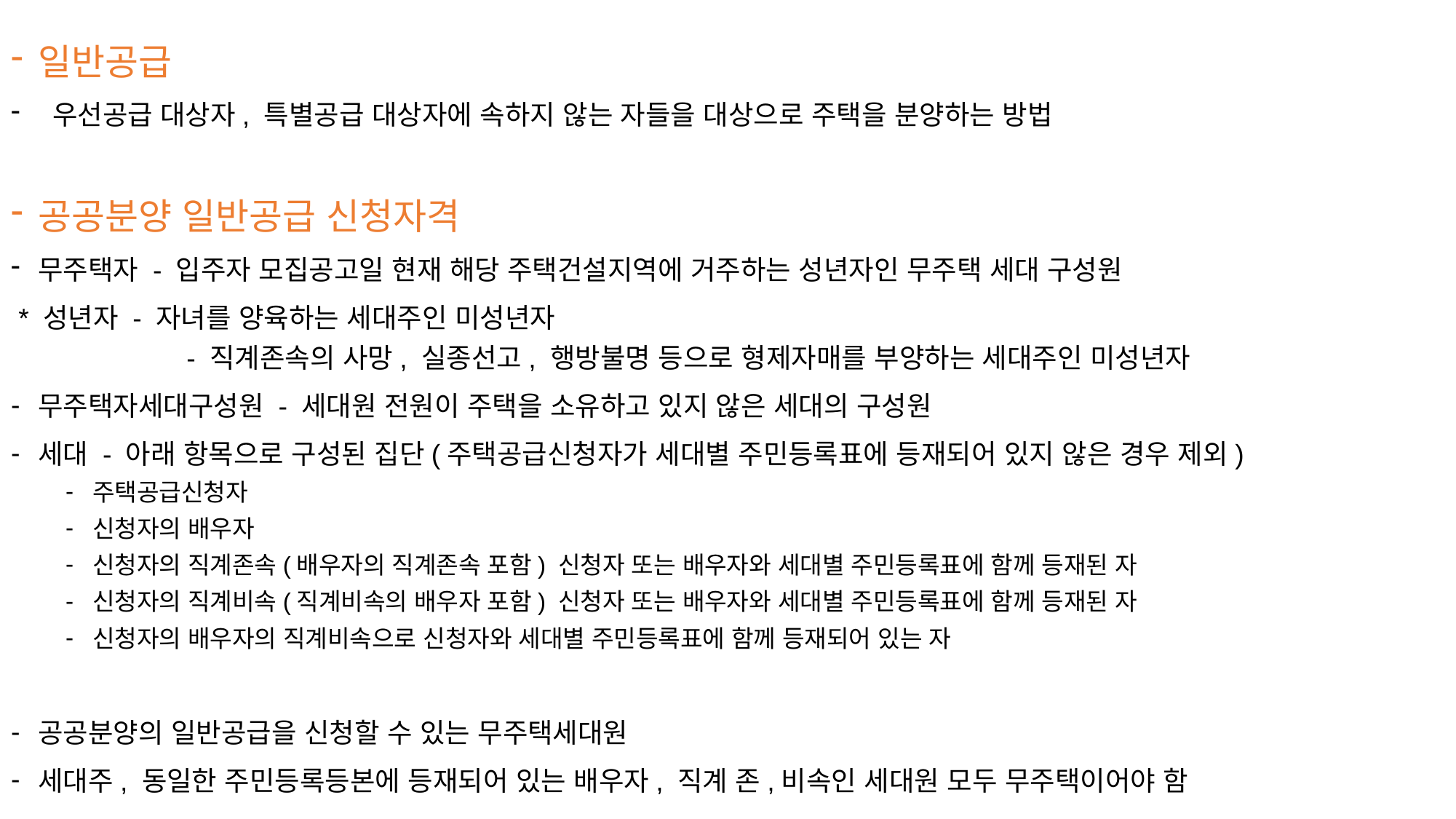

일반공급
 우선공급 대상자, 특별공급 대상자에 속하지 않는 자들을 대상으로 주택을 분양하는 방법

공공분양 일반공급 신청자격
무주택자 - 입주자 모집공고일 현재 해당 주택건설지역에 거주하는 성년자인 무주택 세대 구성원
 * 성년자 - 자녀를 양육하는 세대주인 미성년자
	  - 직계존속의 사망, 실종선고, 행방불명 등으로 형제자매를 부양하는 세대주인 미성년자
무주택자세대구성원 - 세대원 전원이 주택을 소유하고 있지 않은 세대의 구성원
세대 - 아래 항목으로 구성된 집단(주택공급신청자가 세대별 주민등록표에 등재되어 있지 않은 경우 제외)
주택공급신청자
신청자의 배우자
신청자의 직계존속(배우자의 직계존속 포함) 신청자 또는 배우자와 세대별 주민등록표에 함께 등재된 자
신청자의 직계비속(직계비속의 배우자 포함) 신청자 또는 배우자와 세대별 주민등록표에 함께 등재된 자
신청자의 배우자의 직계비속으로 신청자와 세대별 주민등록표에 함께 등재되어 있는 자

공공분양의 일반공급을 신청할 수 있는 무주택세대원
세대주, 동일한 주민등록등본에 등재되어 있는 배우자, 직계 존,비속인 세대원 모두 무주택이어야 함